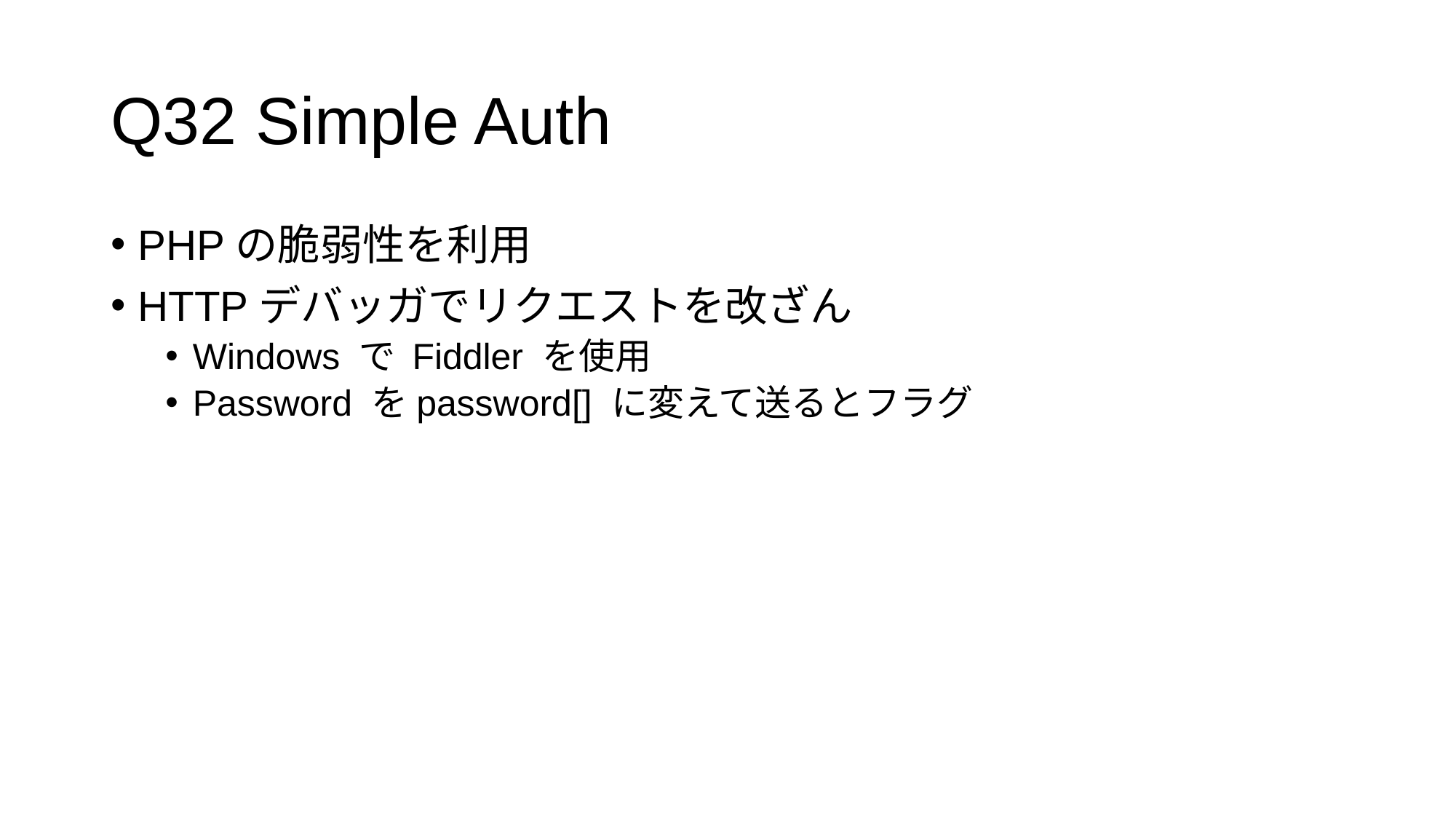

# Q32 Simple Auth
PHPの脆弱性を利用
HTTPデバッガでリクエストを改ざん
Windows で Fiddler を使用
Password をpassword[] に変えて送るとフラグ